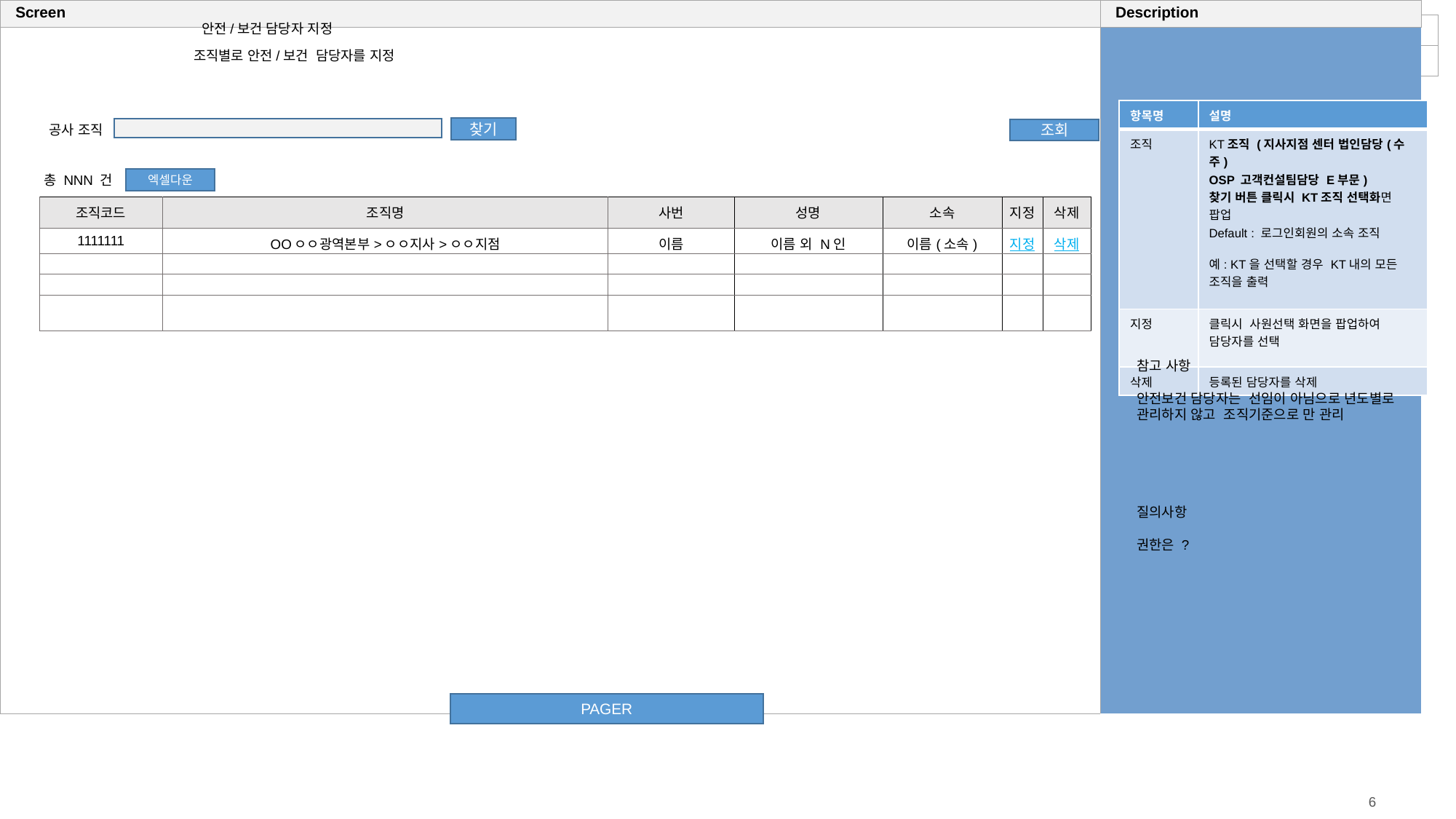

안전/보건 담당자 지정
조직별로 안전/보건  담당자를 지정
| 항목명 | 설명 |
| --- | --- |
| 조직 | KT조직 (지사지점 센터 법인담당(수주) OSP 고객컨설팀담당 E부문) 찾기 버튼 클릭시 KT조직 선택화면 팝업 Default : 로그인회원의 소속 조직 예: KT을 선택할 경우 KT내의 모든 조직을 출력 |
| 지정 | 클릭시 사원선택 화면을 팝업하여 담당자를 선택 |
| 삭제 | 등록된 담당자를 삭제 |
찾기

공사 조직
조회
총 NNN 건
엑셀다운
| 조직코드 | 조직명 | 사번 | 성명 | 소속 | 지정 | 삭제 |
| --- | --- | --- | --- | --- | --- | --- |
| 1111111 | OOㅇㅇ광역본부>ㅇㅇ지사>ㅇㅇ지점 | 이름 | 이름 외 N인 | 이름(소속) | 지정 | 삭제 |
|  |  |  |  |  |  |  |
|  |  |  |  |  |  |  |
|  |  |  |  |  |  |  |
참고 사항

안전보건 담당자는  선임이 아님으로 년도별로 관리하지 않고  조직기준으로 만 관리

질의사항

권한은 ?

PAGER